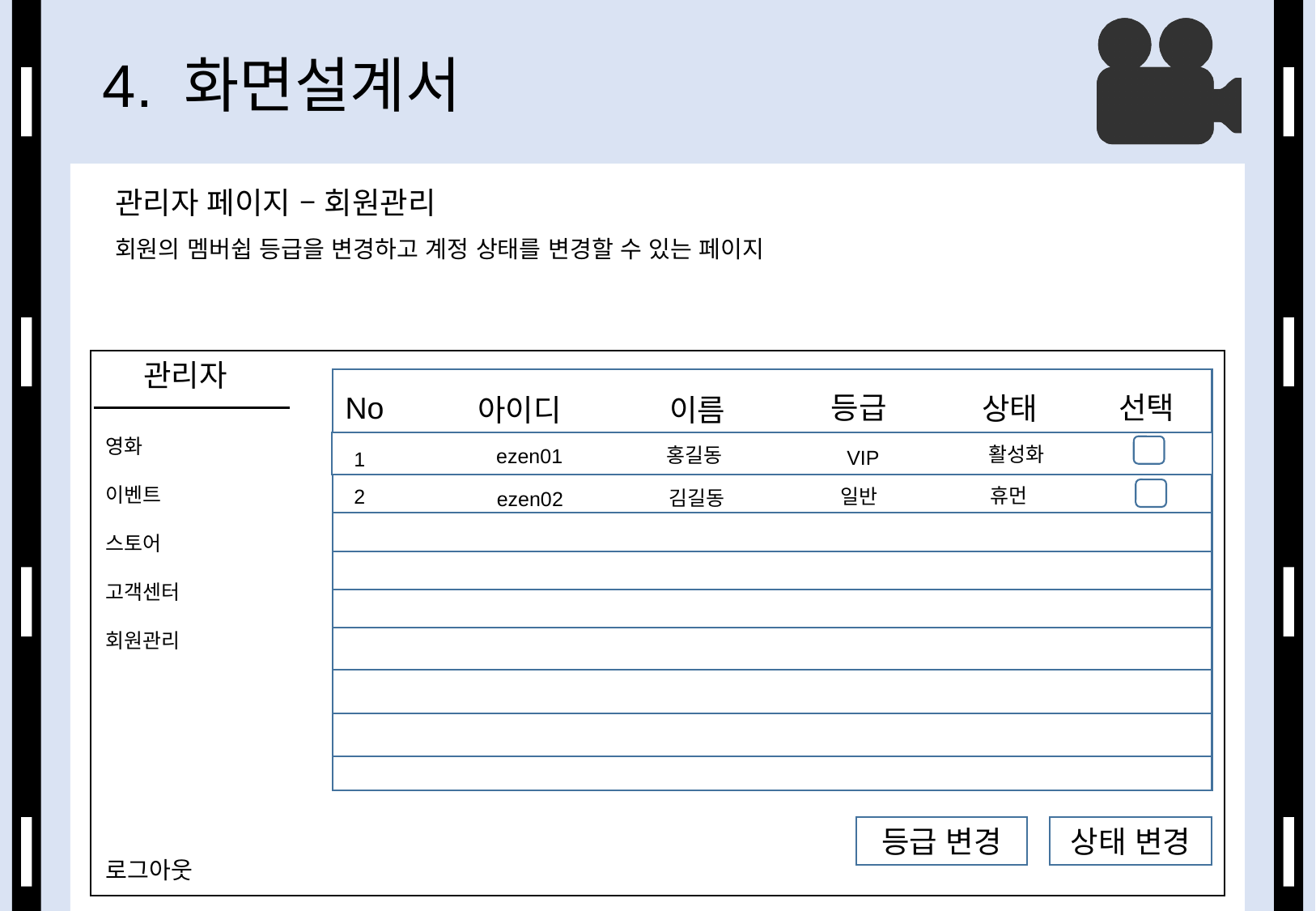

# 4. 화면설계서

관리자 페이지 – 회원관리
회원의 멤버쉽 등급을 변경하고 계정 상태를 변경할 수 있는 페이지

    관리자

No
등급
선택
상태
아이디
이름

영화

이벤트

스토어

고객센터

회원관리

활성화

홍길동
ezen01
VIP
1

휴먼
일반
2

김길동
ezen02

등급 변경
상태 변경
로그아웃